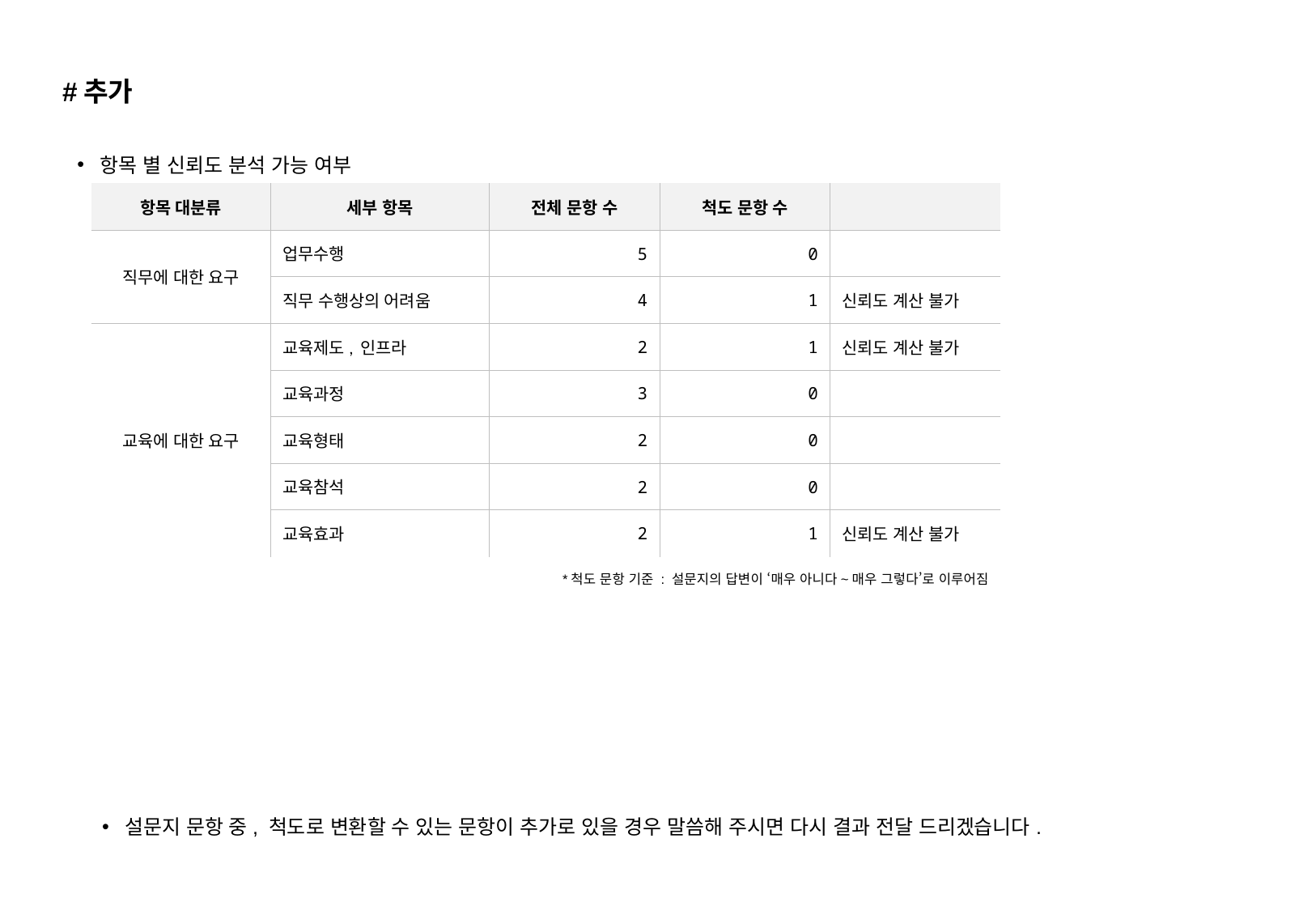

#추가
항목 별 신뢰도 분석 가능 여부
| 항목 대분류 | 세부 항목 | 전체 문항 수 | 척도 문항 수 |  |
| --- | --- | --- | --- | --- |
| 직무에 대한 요구 | 업무수행 | 5 | 0 |  |
|  | 직무 수행상의 어려움 | 4 | 1 | 신뢰도 계산 불가 |
| 교육에 대한 요구 | 교육제도, 인프라 | 2 | 1 | 신뢰도 계산 불가 |
|  | 교육과정 | 3 | 0 |  |
|  | 교육형태 | 2 | 0 |  |
|  | 교육참석 | 2 | 0 |  |
|  | 교육효과 | 2 | 1 | 신뢰도 계산 불가 |
*척도 문항 기준 : 설문지의 답변이 ‘매우 아니다~매우 그렇다’로 이루어짐
설문지 문항 중, 척도로 변환할 수 있는 문항이 추가로 있을 경우 말씀해 주시면 다시 결과 전달 드리겠습니다.